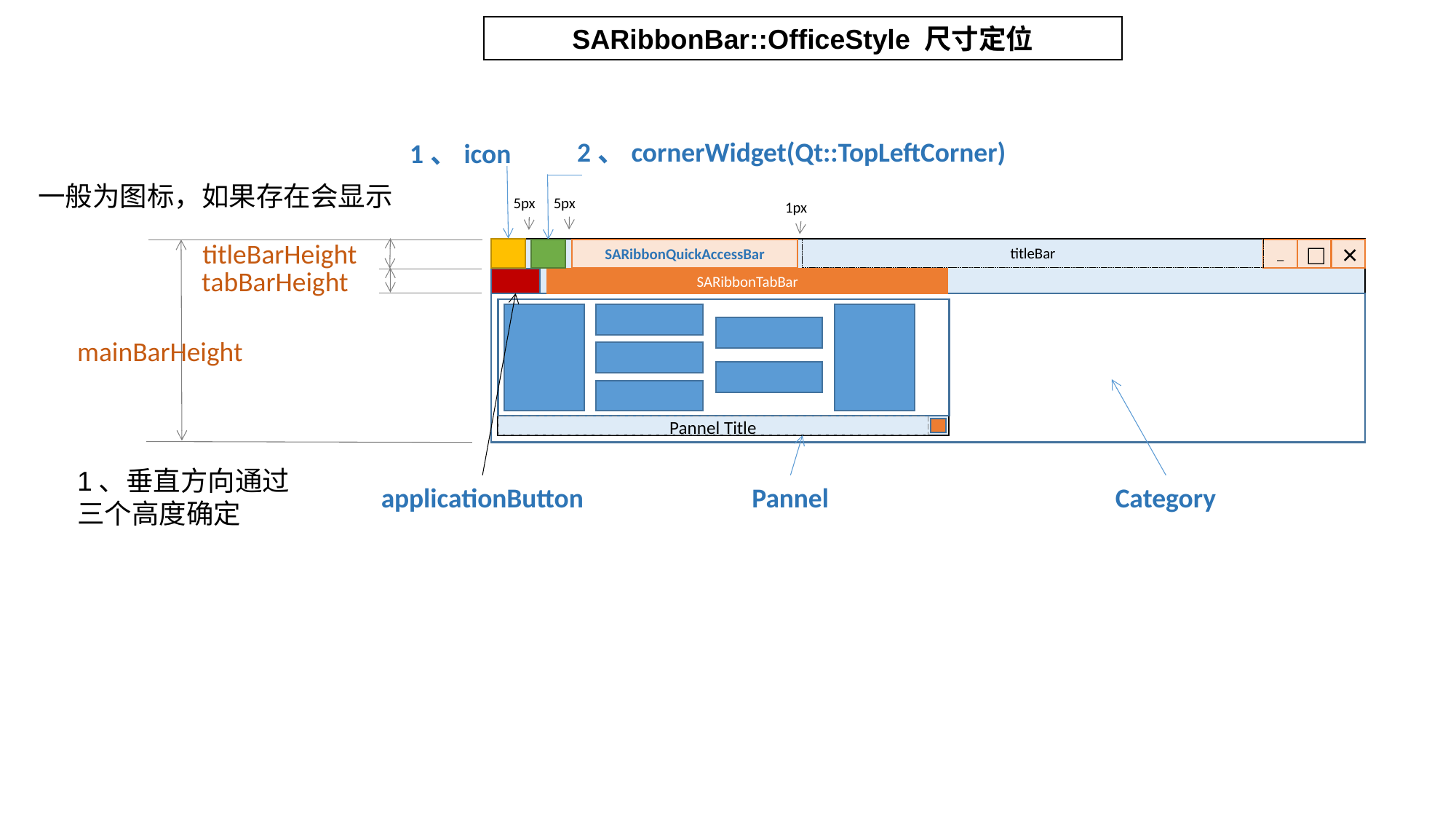

SARibbonBar::OfficeStyle 尺寸定位
2、cornerWidget(Qt::TopLeftCorner)
1、icon
一般为图标，如果存在会显示
5px
5px
1px
titleBarHeight
titleBar

_
□
×

SARibbonQuickAccessBar
tabBarHeight

SARibbonTabBar

mainBarHeight

Pannel Title

1、垂直方向通过三个高度确定
applicationButton
Pannel
Category